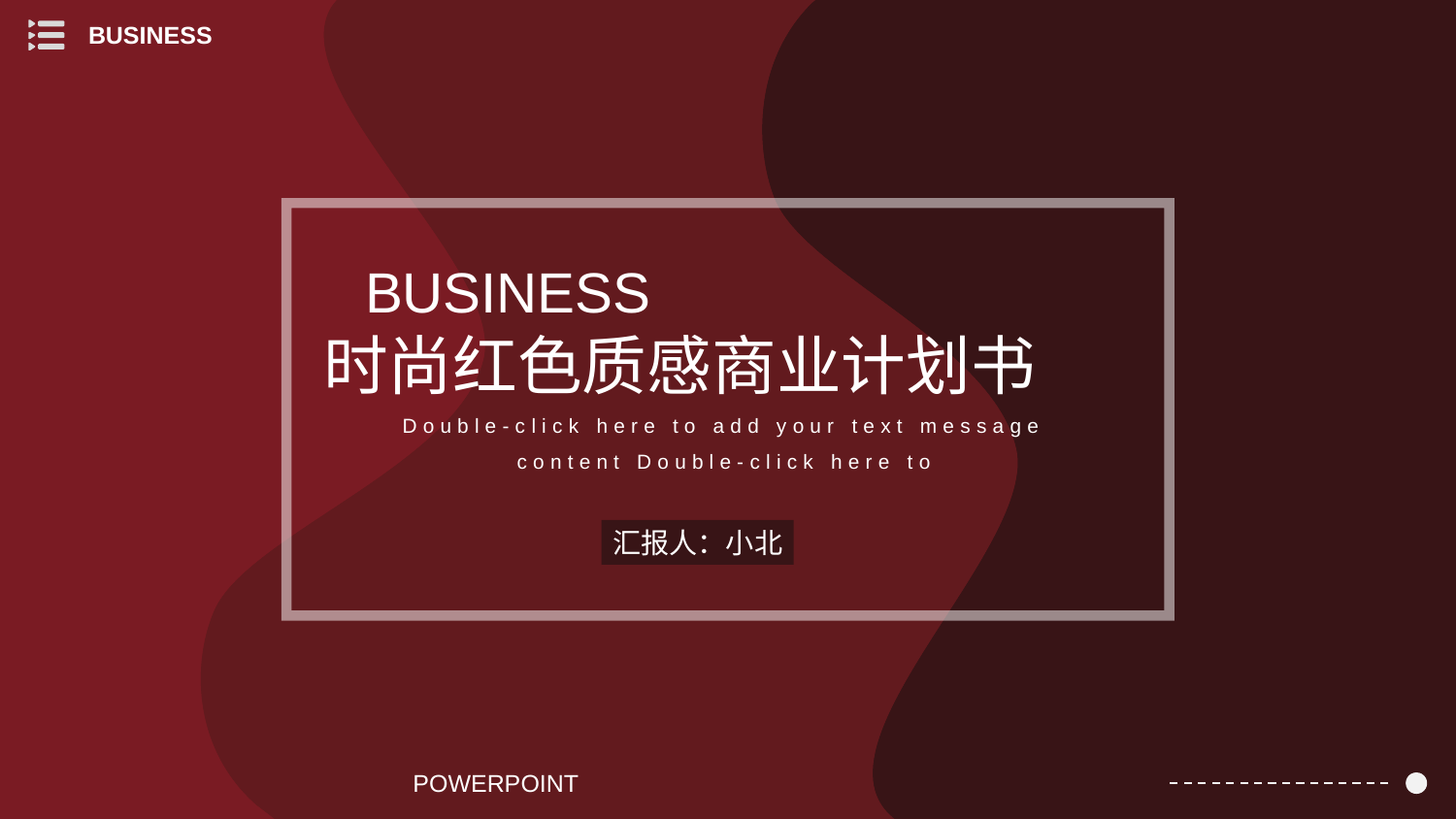

BUSINESS

BUSINESS
时尚红色质感商业计划书
Double-click here to add your text message content Double-click here to
汇报人：小北
POWERPOINT